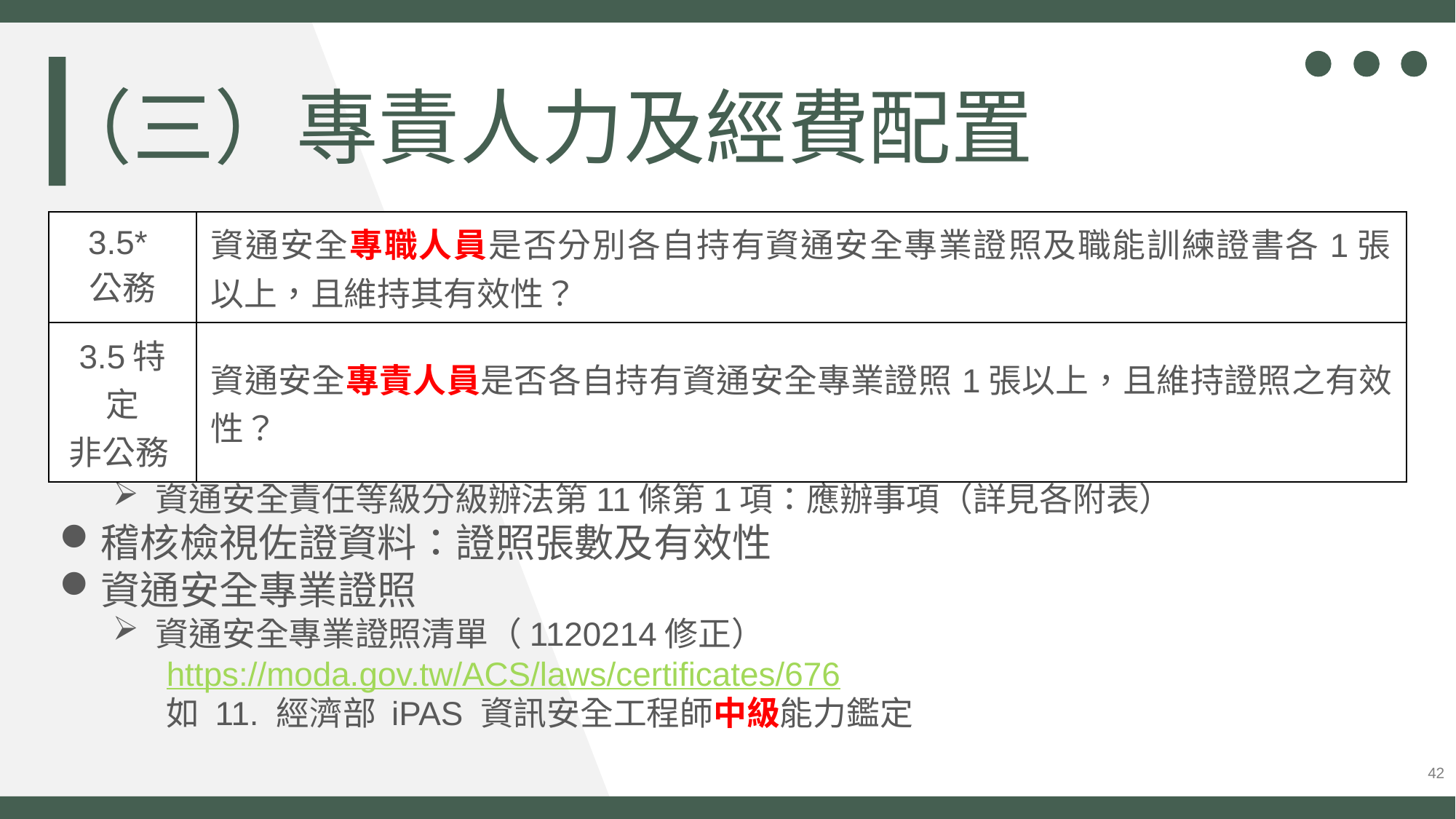

（三）專責人力及經費配置
| 3.5\* 公務 | 資通安全專職人員是否分別各自持有資通安全專業證照及職能訓練證書各1張 以上，且維持其有效性？ |
| --- | --- |
| 3.5特定 非公務 | 資通安全專責人員是否各自持有資通安全專業證照1張以上，且維持證照之有效性？ |
稽核法源依據：
資通安全責任等級分級辦法第11條第1項：應辦事項（詳見各附表）
稽核檢視佐證資料：證照張數及有效性
資通安全專業證照
資通安全專業證照清單（1120214修正）
https://moda.gov.tw/ACS/laws/certificates/676
如 11. 經濟部 iPAS 資訊安全工程師中級能力鑑定
42